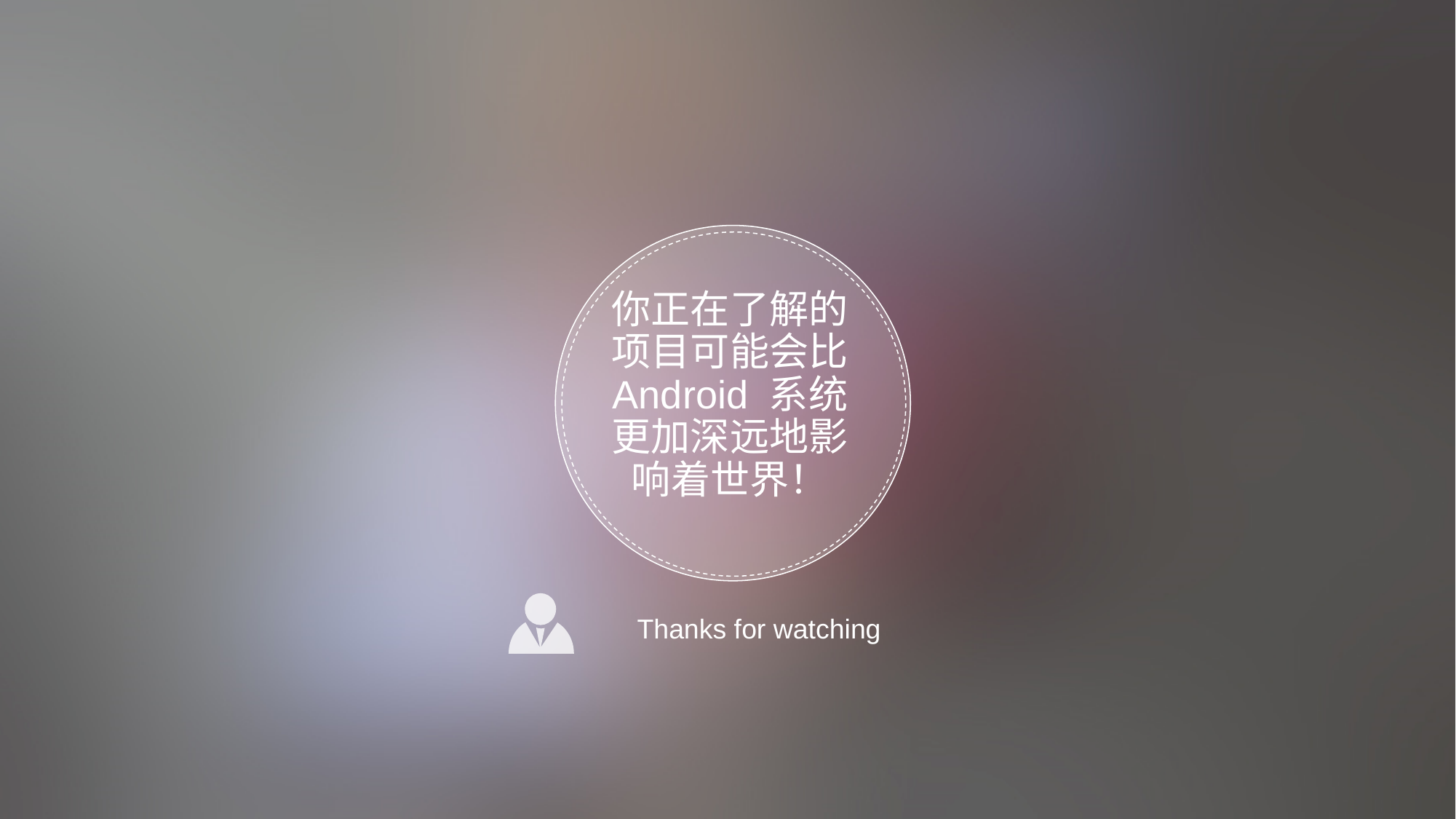

# 你正在了解的项目可能会比 Android 系统更加深远地影响着世界！
Thanks for watching